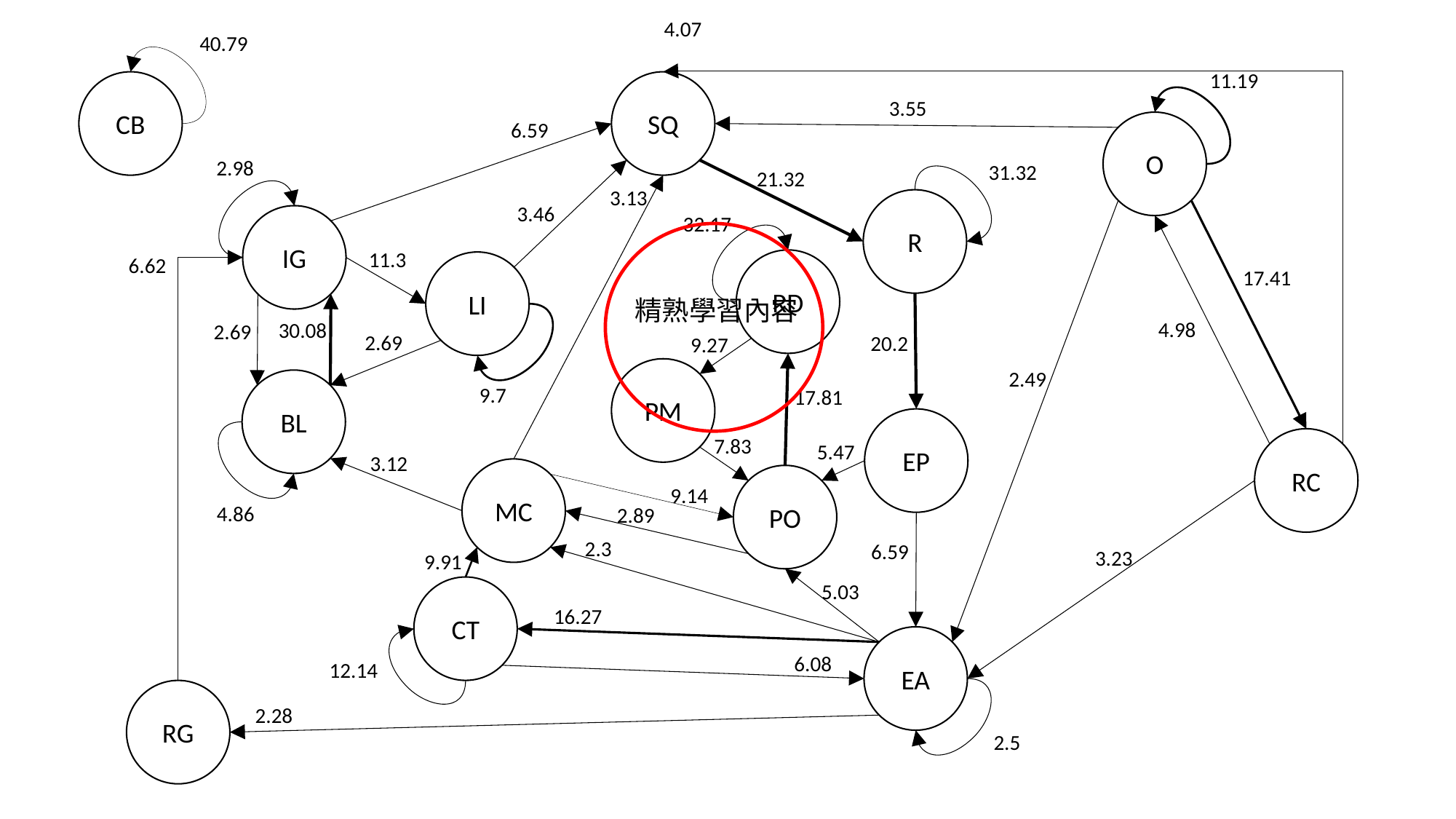

QUEST第二版

R>EP>EA||PO
4.07
40.79
1111
11.19
CB
SQ
3.55
6.59
O
2.98
31.32
21.32
3.13
R
3.46
32.17
IG

11.3
6.62
RD
LI
17.41
精熟學習內容
4.98
30.08
2.69
1111
2.69
20.2
9.27
PM
2.49
BL
9.7
17.81
| 編碼 | 行為內容 |
| --- | --- |
| Ne | 自然 |
| Ha | 開心 |
| An | 生氣 |
| Sa | 難過 |
| Fe | 驚訝 |
| Di | 厭惡 |
| Su | 害怕 |
EP
7.83
RC
5.47
3.12
MC
PO
9.14
4.86
2.89
2.3
6.59
3.23
9.91
5.03
CT
16.27
EA
6.08
12.14
RG
2.28
2.5